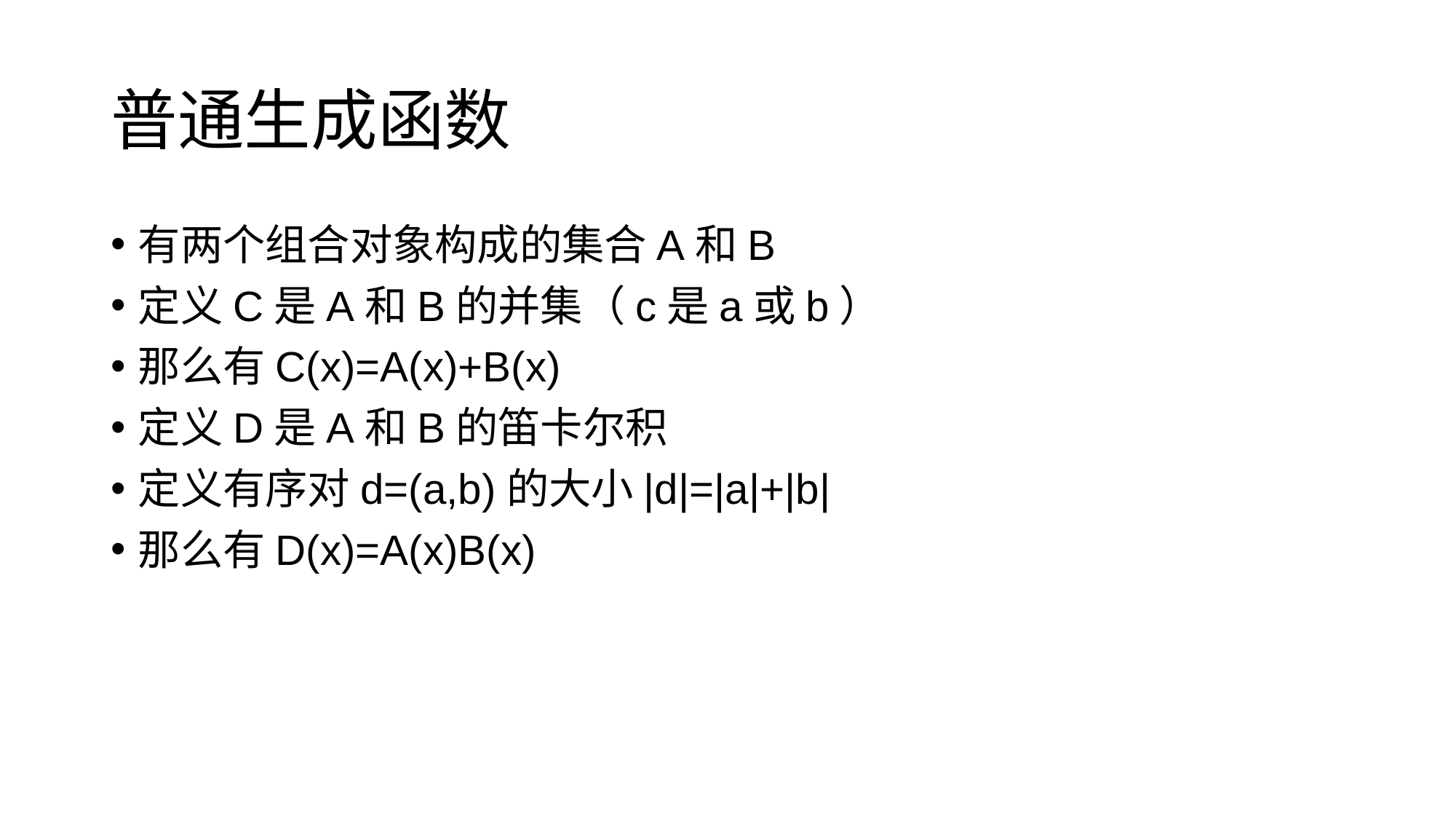

# 普通生成函数
有两个组合对象构成的集合A和B
定义C是A和B的并集（c是a或b）
那么有C(x)=A(x)+B(x)
定义D是A和B的笛卡尔积
定义有序对d=(a,b)的大小|d|=|a|+|b|
那么有D(x)=A(x)B(x)